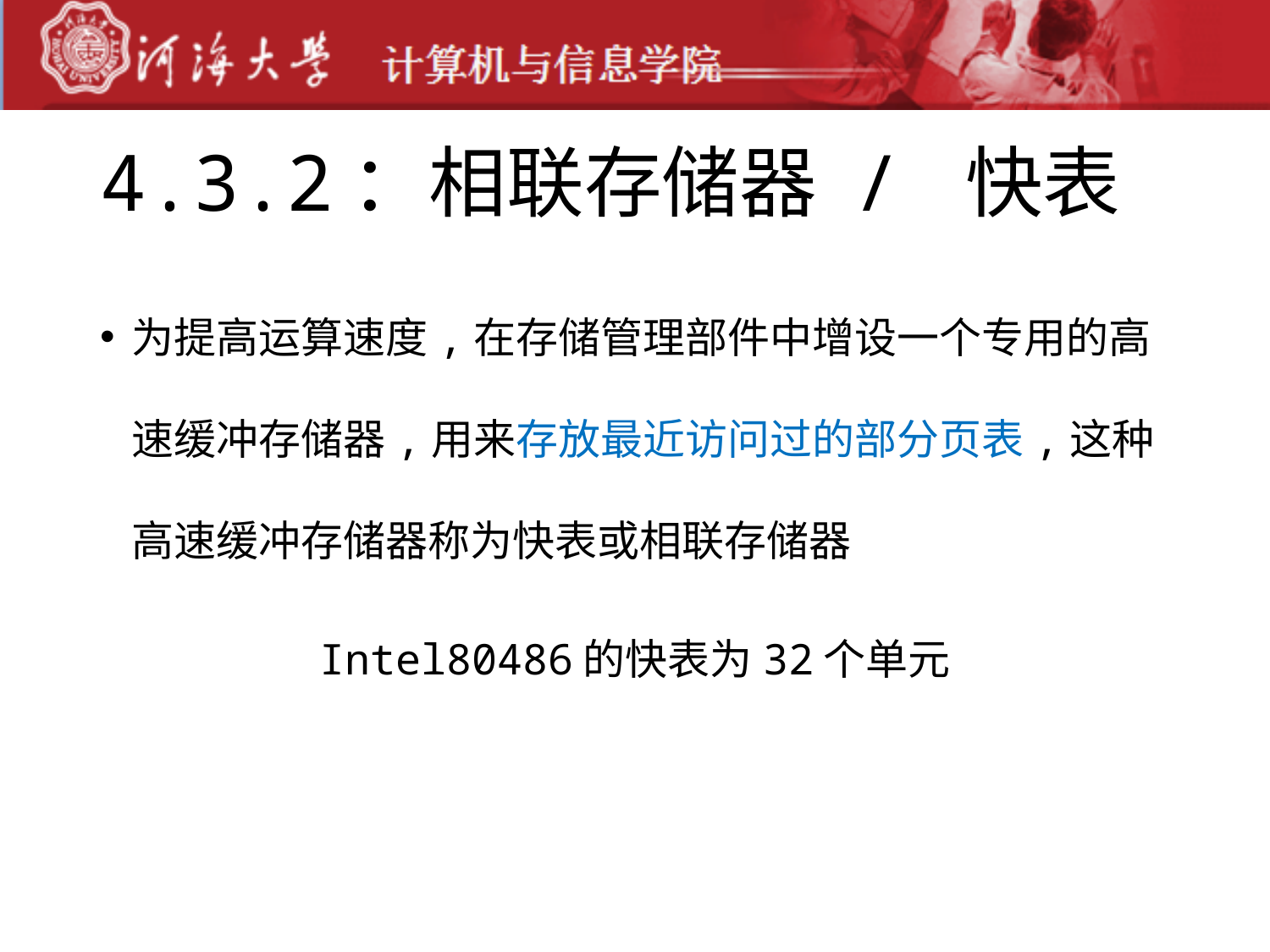

# 4.3.2：相联存储器 / 快表
为提高运算速度,在存储管理部件中增设一个专用的高速缓冲存储器,用来存放最近访问过的部分页表,这种高速缓冲存储器称为快表或相联存储器
Intel80486的快表为32个单元